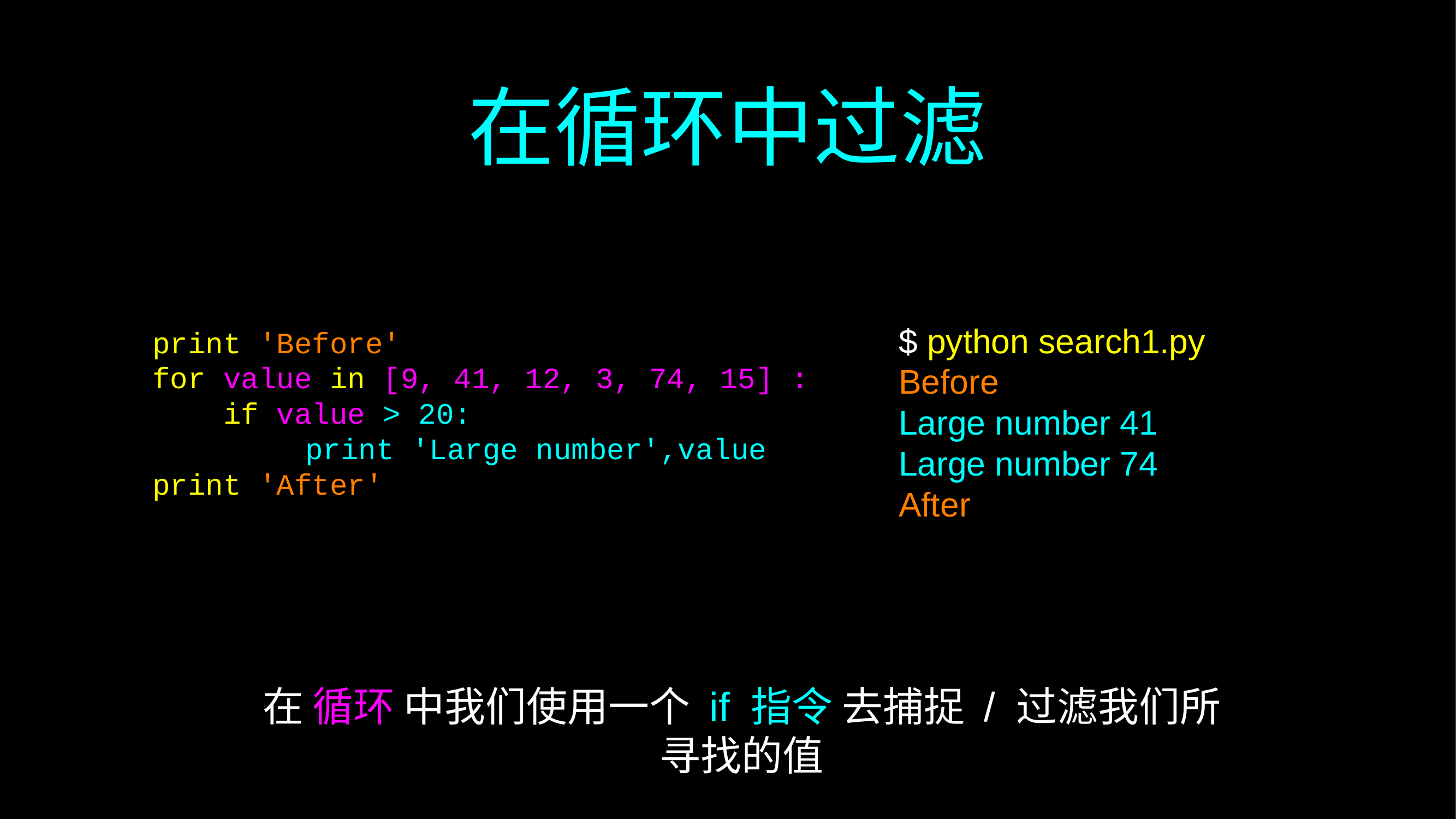

# 在循环中过滤
print 'Before'
for value in [9, 41, 12, 3, 74, 15] :
    if value > 20:
 	    print 'Large number',value
print 'After'
$ python search1.py
Before
Large number 41
Large number 74
After
在 循环 中我们使用一个 if 指令 去捕捉 / 过滤我们所寻找的值